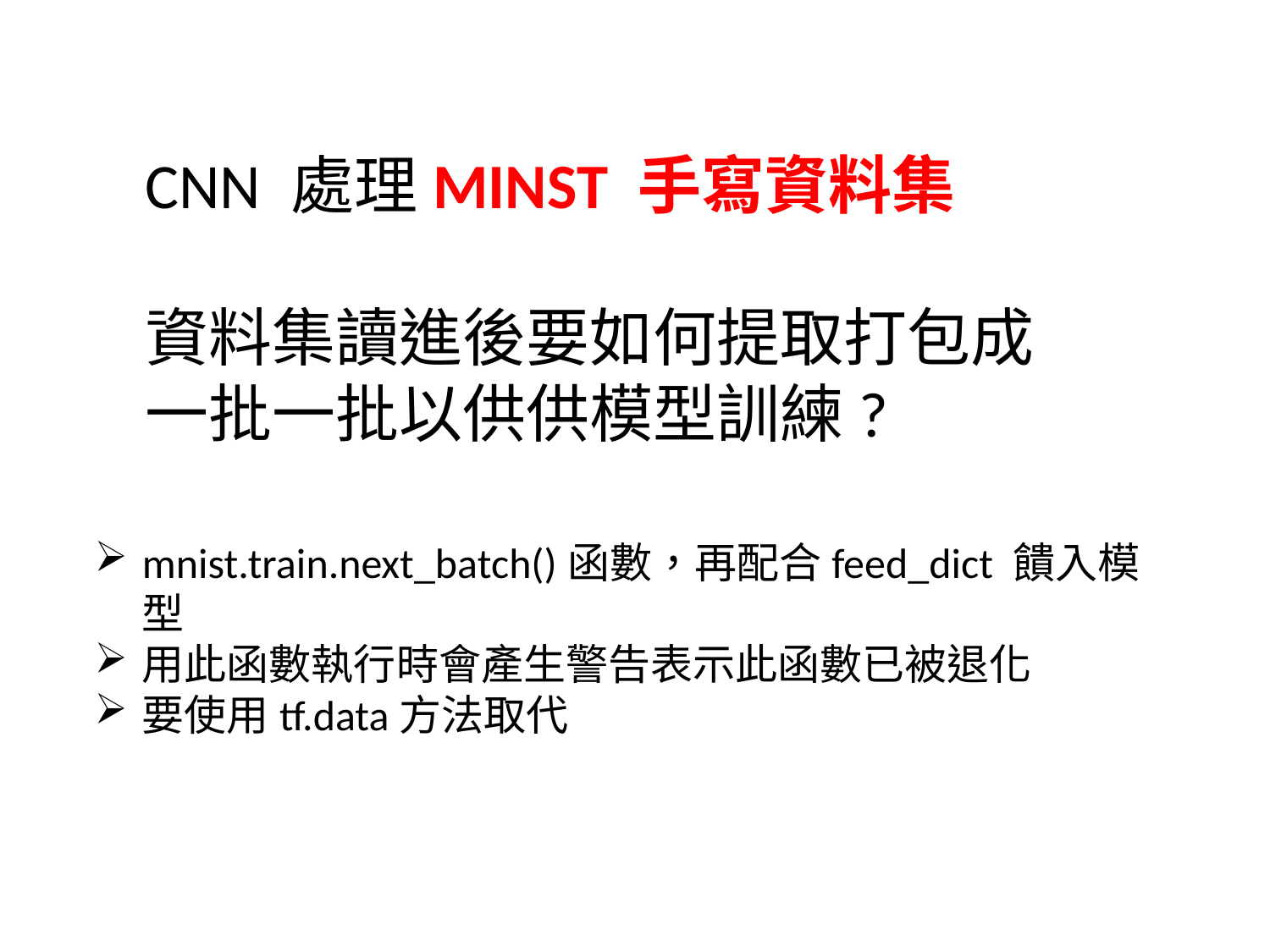

CNN 處理MINST 手寫資料集

資料集讀進後要如何提取打包成一批一批以供供模型訓練?
mnist.train.next_batch()函數，再配合feed_dict 饋入模型
用此函數執行時會產生警告表示此函數已被退化
要使用tf.data方法取代